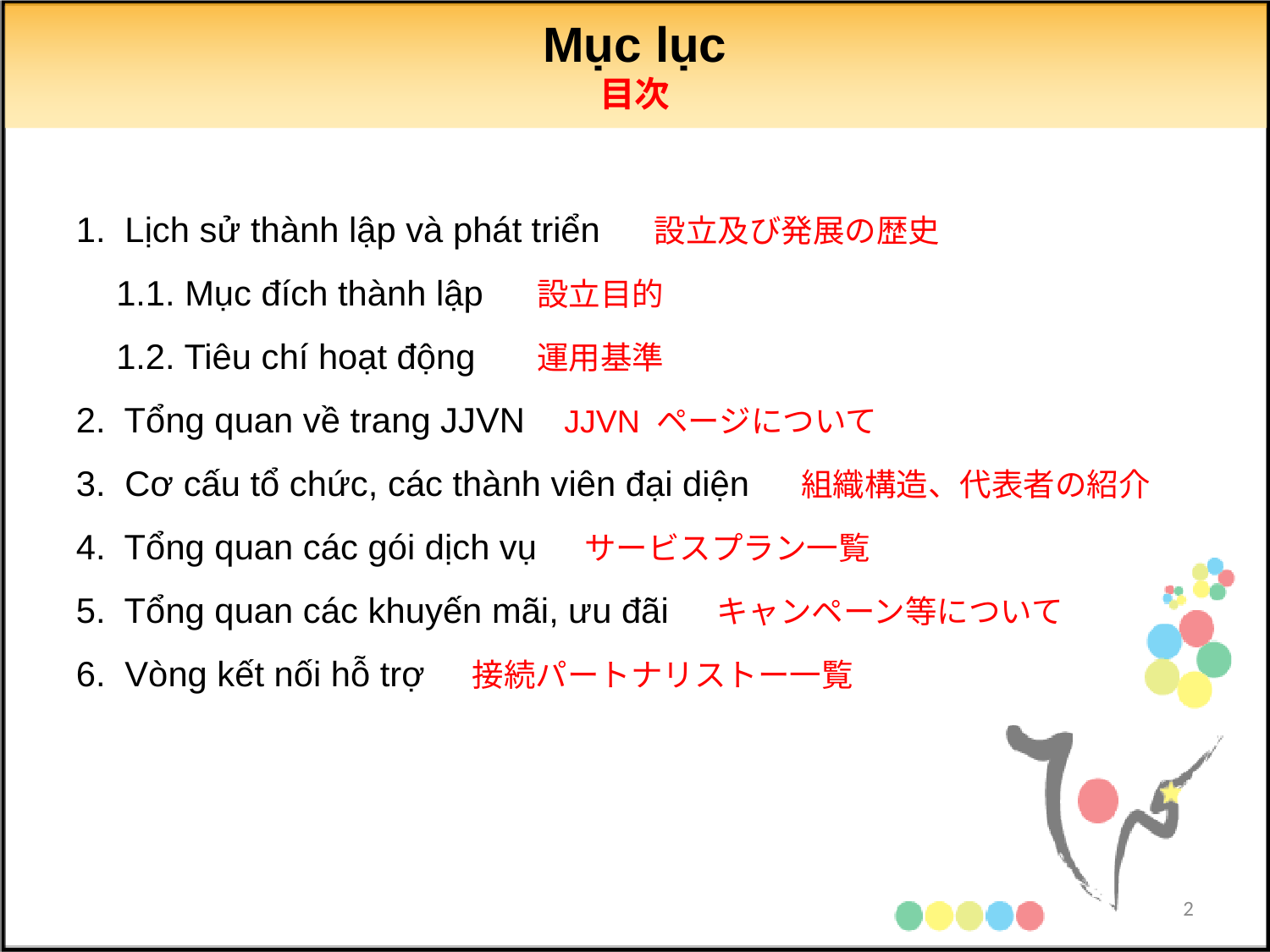

# Mục lục 目次
1.  Lịch sử thành lập và phát triển 　設立及び発展の歴史
1.1. Mục đích thành lập 　設立目的
1.2. Tiêu chí hoạt động 　 運用基準
2.  Tổng quan về trang JJVN    JJVN ページについて
3.  Cơ cấu tổ chức, các thành viên đại diện　 組織構造、代表者の紹介
4.  Tổng quan các gói dịch vụ    サービスプラン一覧
5.  Tổng quan các khuyến mãi, ưu đãi    キャンペーン等について
6.  Vòng kết nối hỗ trợ    接続パートナリストー一覧

2